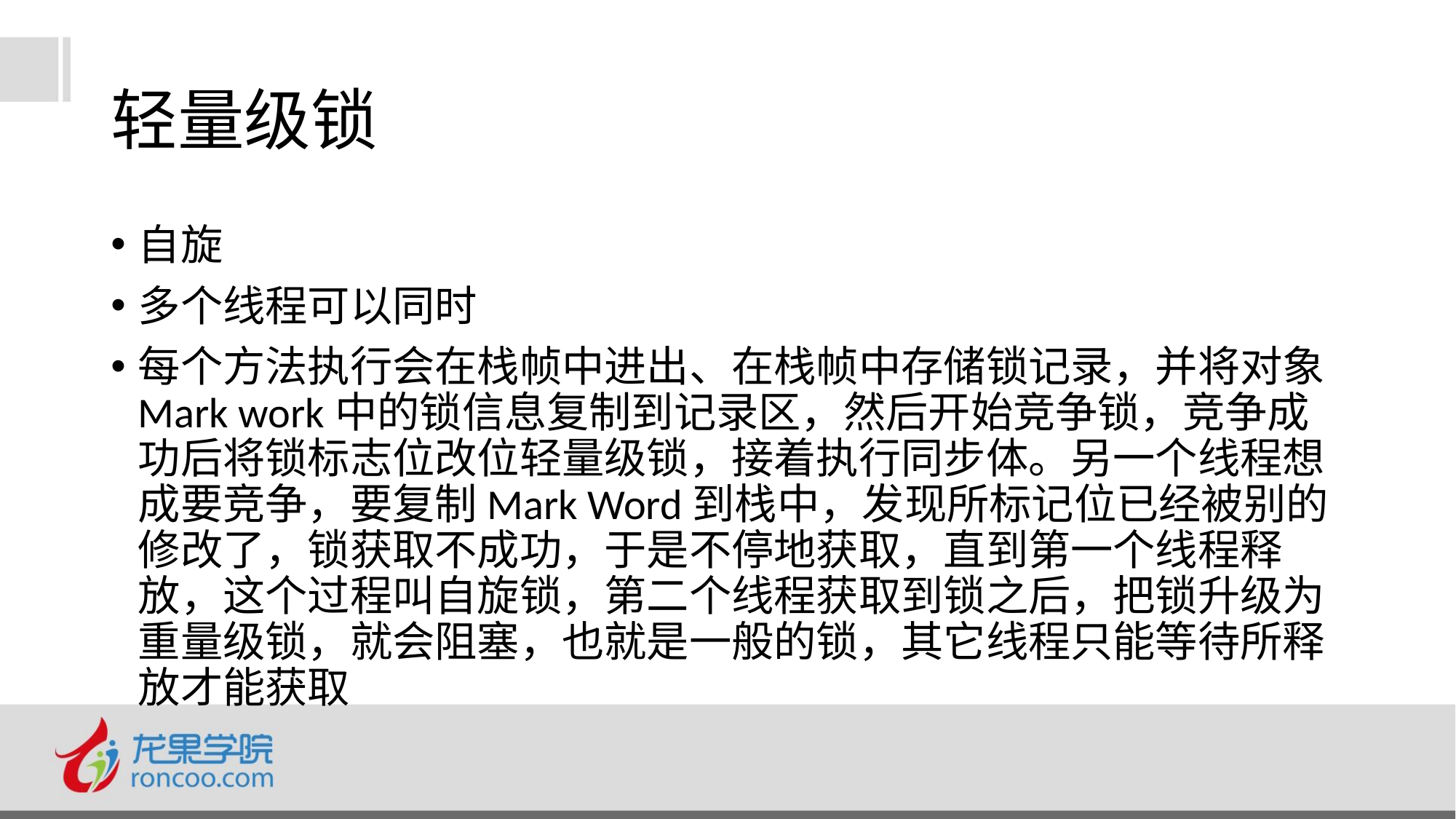

# 轻量级锁
自旋
多个线程可以同时
每个方法执行会在栈帧中进出、在栈帧中存储锁记录，并将对象Mark work中的锁信息复制到记录区，然后开始竞争锁，竞争成功后将锁标志位改位轻量级锁，接着执行同步体。另一个线程想成要竞争，要复制Mark Word到栈中，发现所标记位已经被别的修改了，锁获取不成功，于是不停地获取，直到第一个线程释放，这个过程叫自旋锁，第二个线程获取到锁之后，把锁升级为重量级锁，就会阻塞，也就是一般的锁，其它线程只能等待所释放才能获取